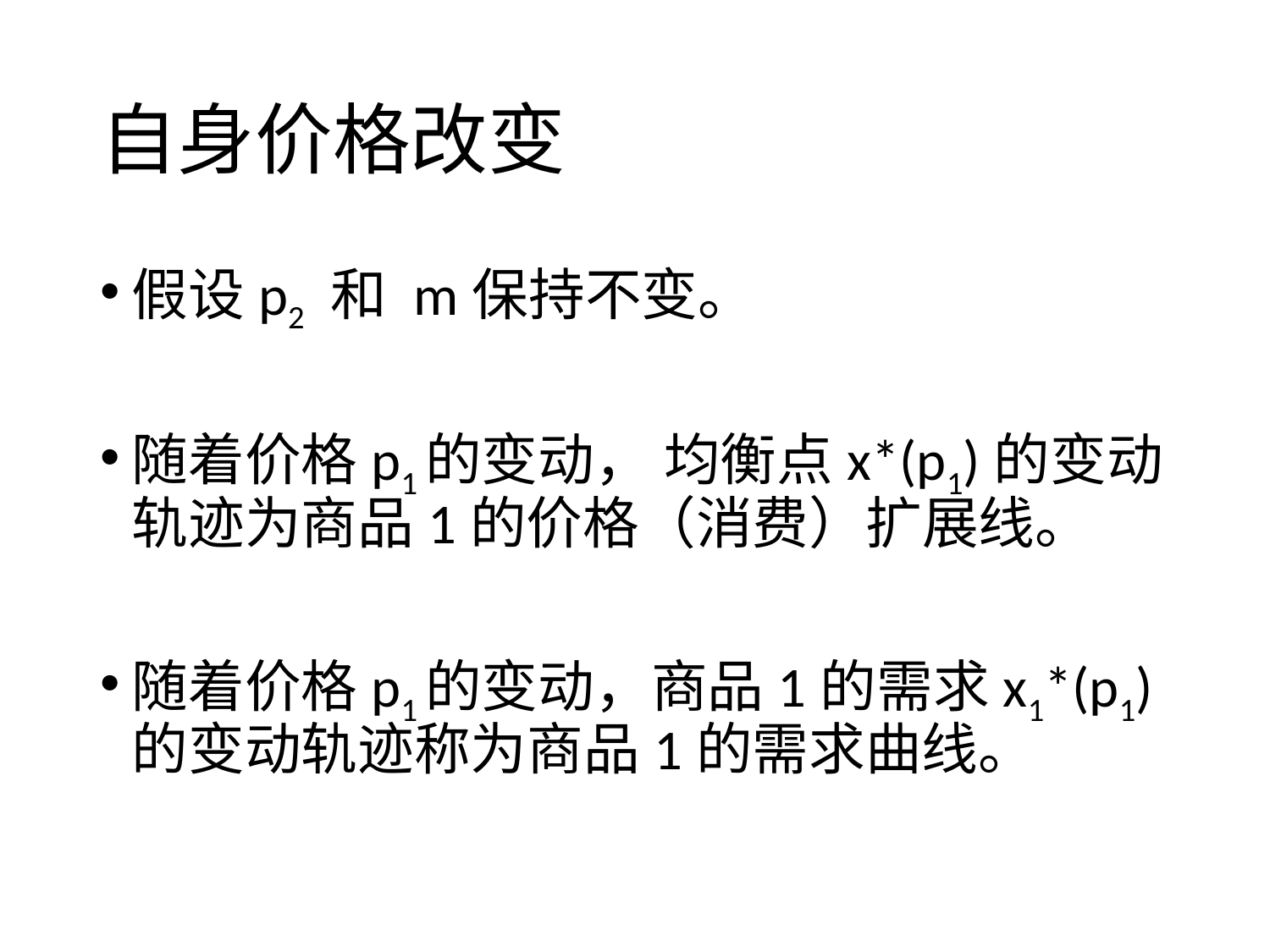

# 自身价格改变
假设p2 和 m保持不变。

随着价格p1的变动， 均衡点x*(p1)的变动轨迹为商品1的价格（消费）扩展线。

随着价格p1的变动，商品1的需求x1*(p1)的变动轨迹称为商品1的需求曲线。